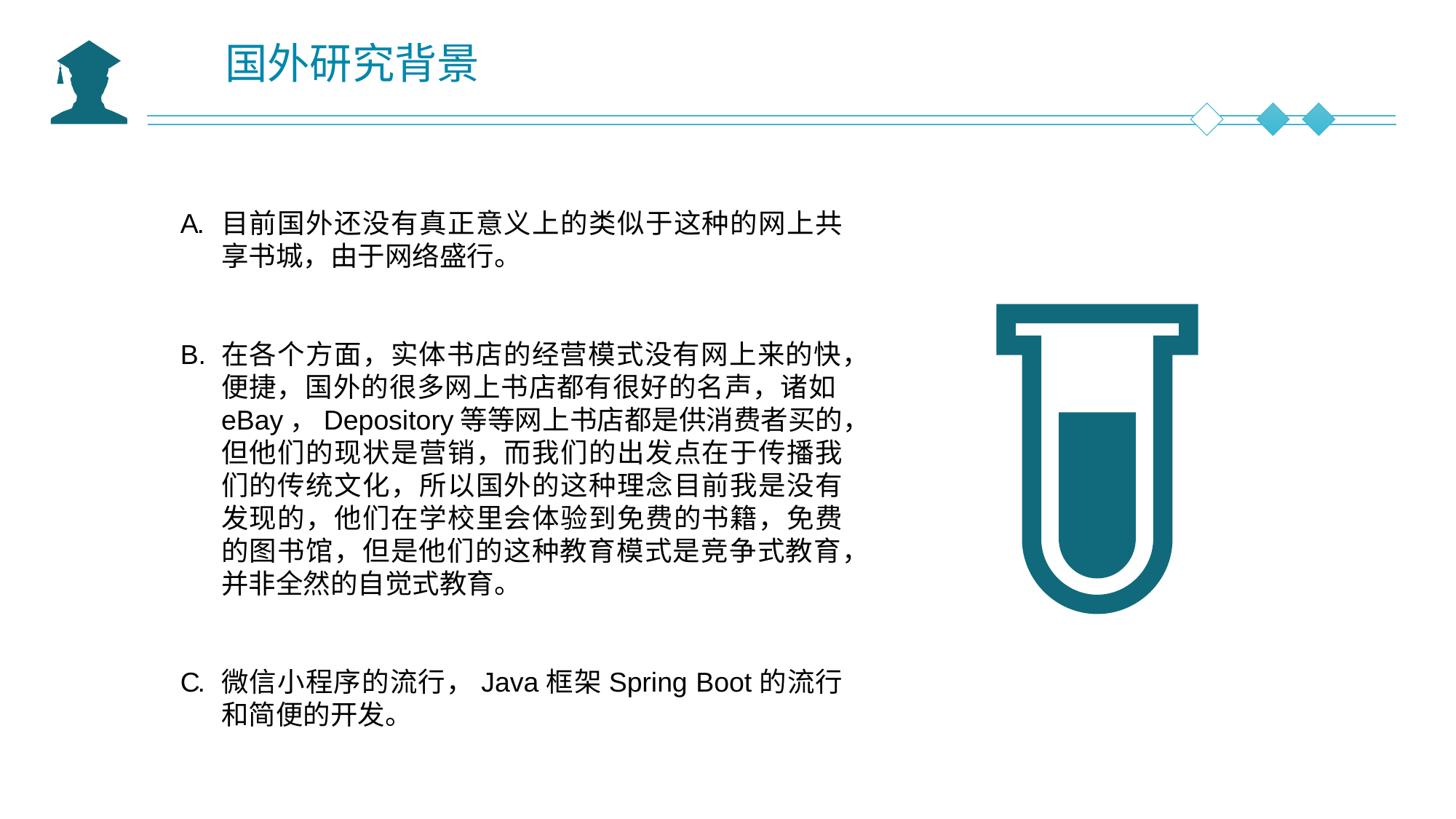

国外研究背景

目前国外还没有真正意义上的类似于这种的网上共享书城，由于网络盛行。

在各个方面，实体书店的经营模式没有网上来的快，便捷，国外的很多网上书店都有很好的名声，诸如eBay，Depository等等网上书店都是供消费者买的，但他们的现状是营销，而我们的出发点在于传播我们的传统文化，所以国外的这种理念目前我是没有发现的，他们在学校里会体验到免费的书籍，免费的图书馆，但是他们的这种教育模式是竞争式教育，并非全然的自觉式教育。

微信小程序的流行，Java框架Spring Boot的流行和简便的开发。